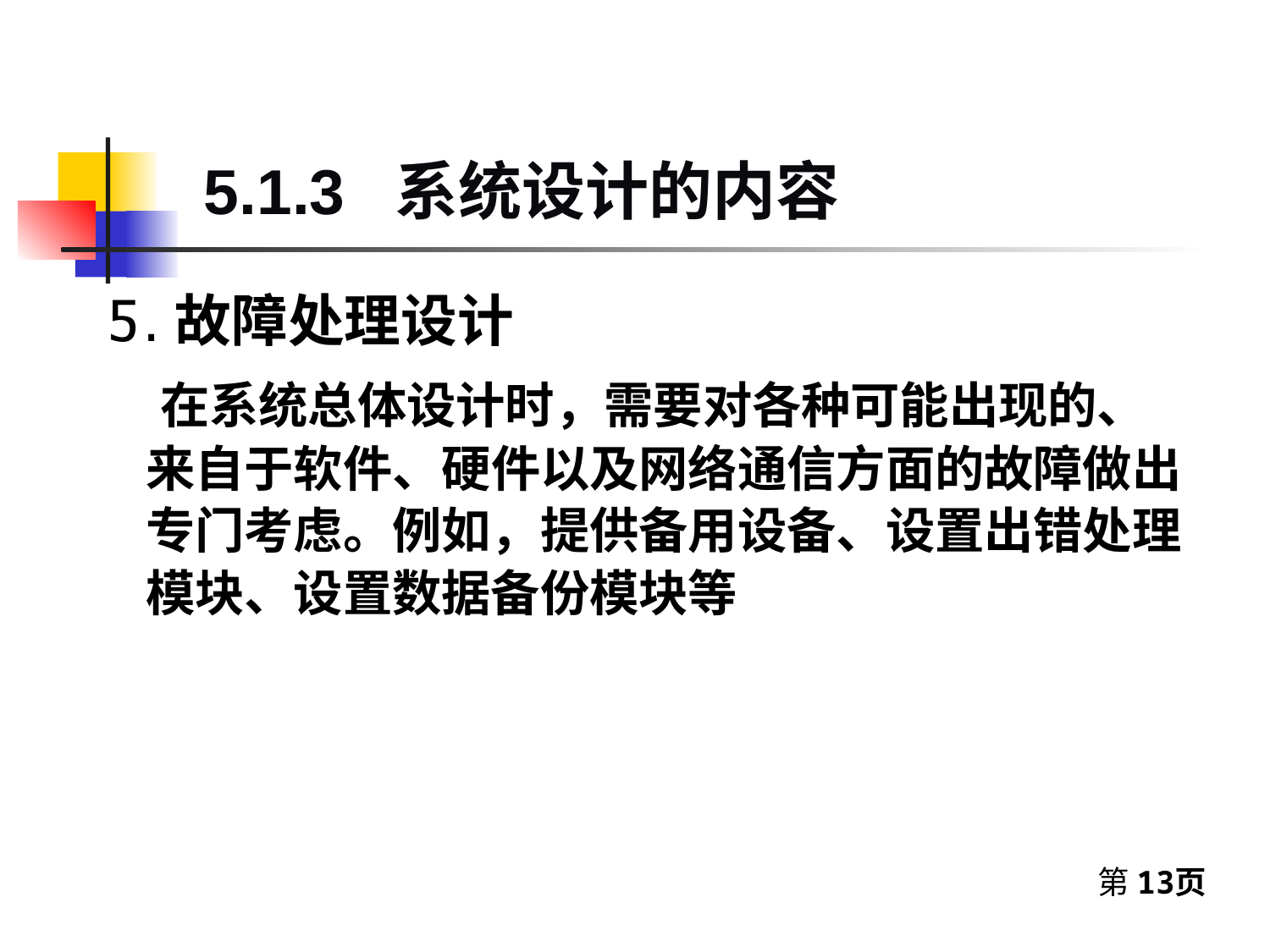

5.1.3  系统设计的内容
5.故障处理设计
   在系统总体设计时，需要对各种可能出现的、来自于软件、硬件以及网络通信方面的故障做出专门考虑。例如，提供备用设备、设置出错处理模块、设置数据备份模块等